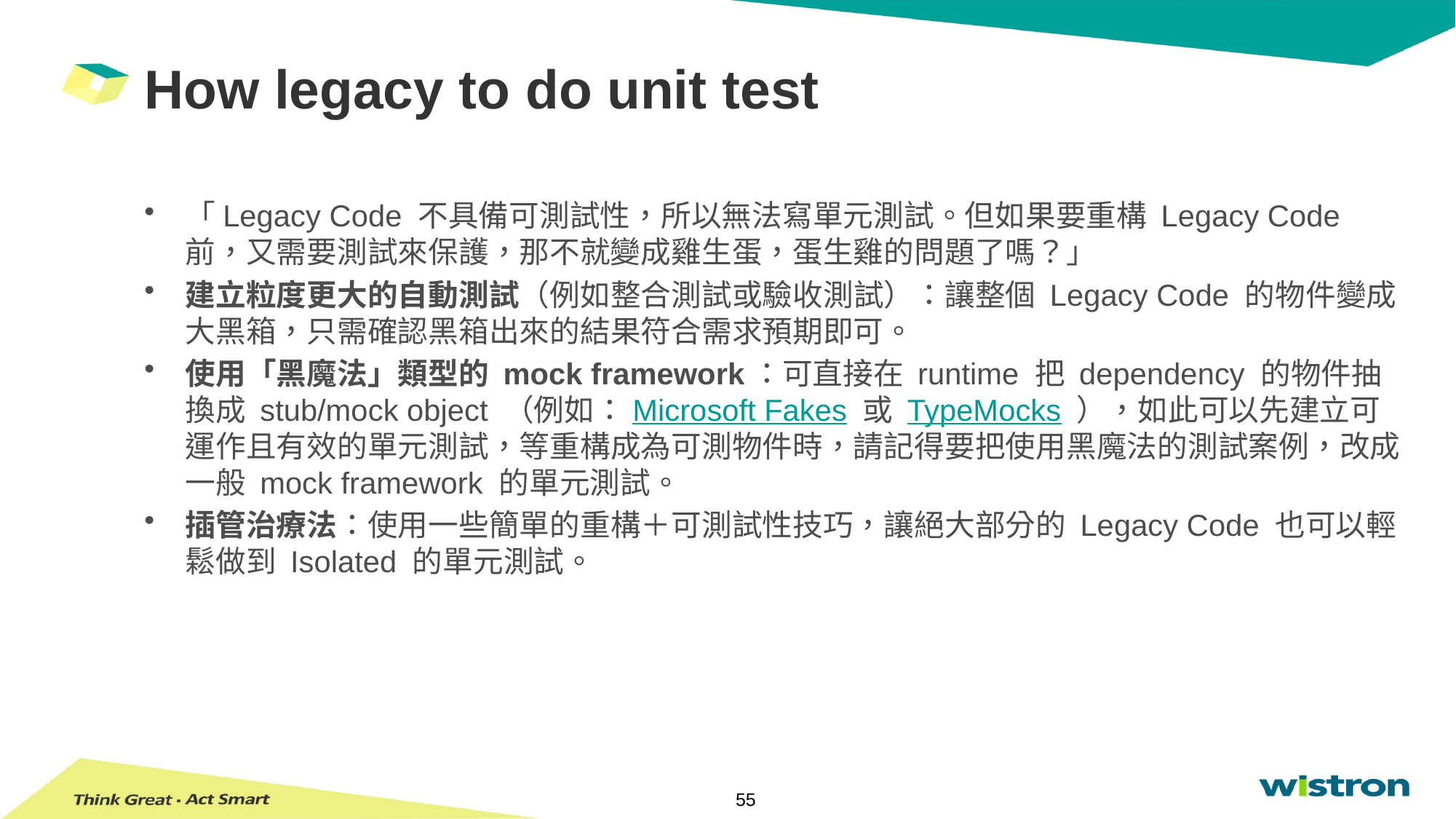

# How legacy to do unit test
「Legacy Code 不具備可測試性，所以無法寫單元測試。但如果要重構 Legacy Code 前，又需要測試來保護，那不就變成雞生蛋，蛋生雞的問題了嗎？」
建立粒度更大的自動測試（例如整合測試或驗收測試）：讓整個 Legacy Code 的物件變成大黑箱，只需確認黑箱出來的結果符合需求預期即可。
使用「黑魔法」類型的 mock framework：可直接在 runtime 把 dependency 的物件抽換成 stub/mock object （例如：Microsoft Fakes 或 TypeMocks ），如此可以先建立可運作且有效的單元測試，等重構成為可測物件時，請記得要把使用黑魔法的測試案例，改成一般 mock framework 的單元測試。
插管治療法：使用一些簡單的重構＋可測試性技巧，讓絕大部分的 Legacy Code 也可以輕鬆做到 Isolated 的單元測試。

55